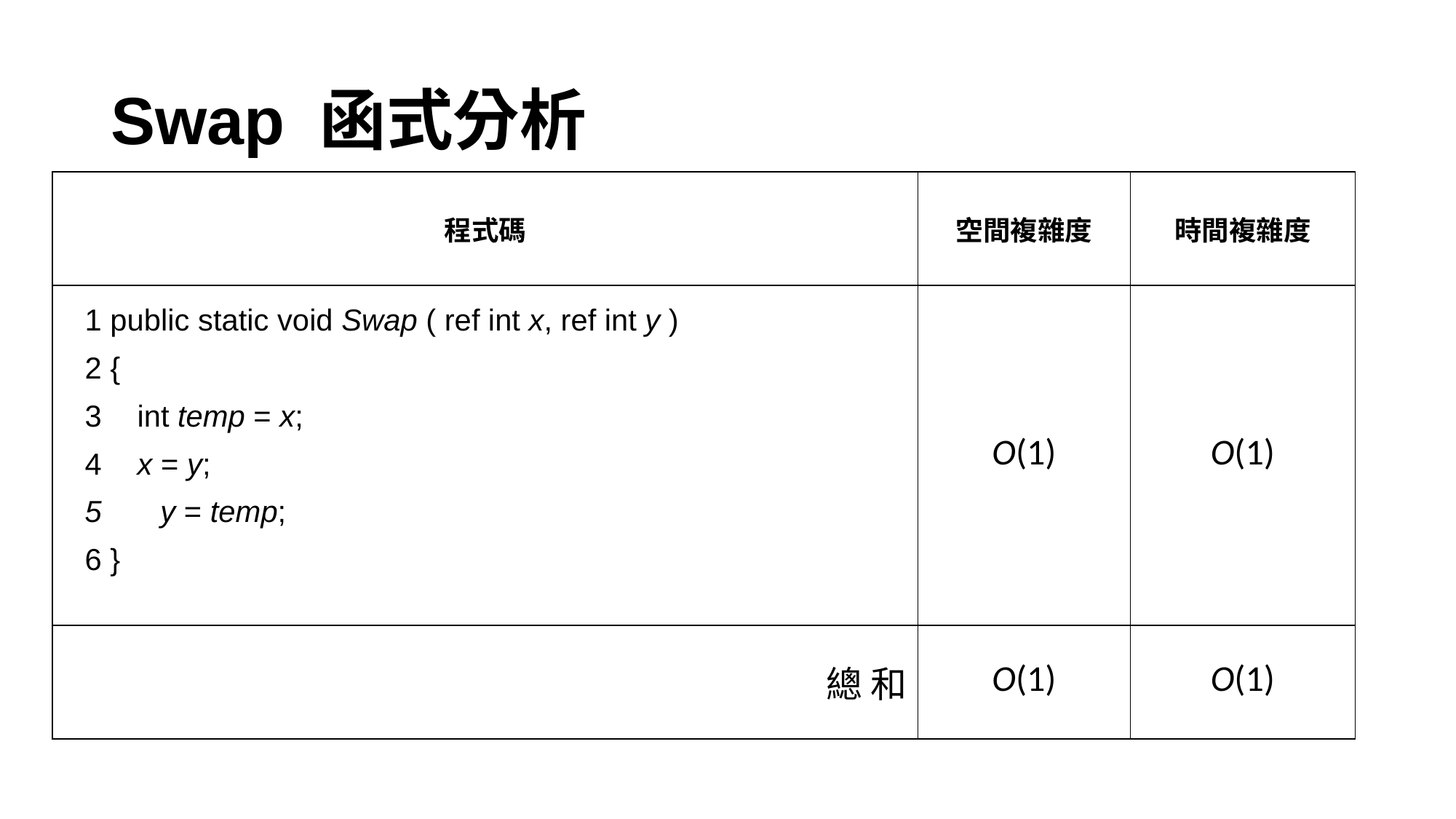

# Swap 函式分析
| 程式碼 | 空間複雜度 | 時間複雜度 |
| --- | --- | --- |
|  | O(1) | O(1) |
| 總 和 | O(1) | O(1) |
 1 public static void Swap ( ref int x, ref int y )
 2 {
 3	    int temp = x;
 4	    x = y;
 5       y = temp;
 6 }